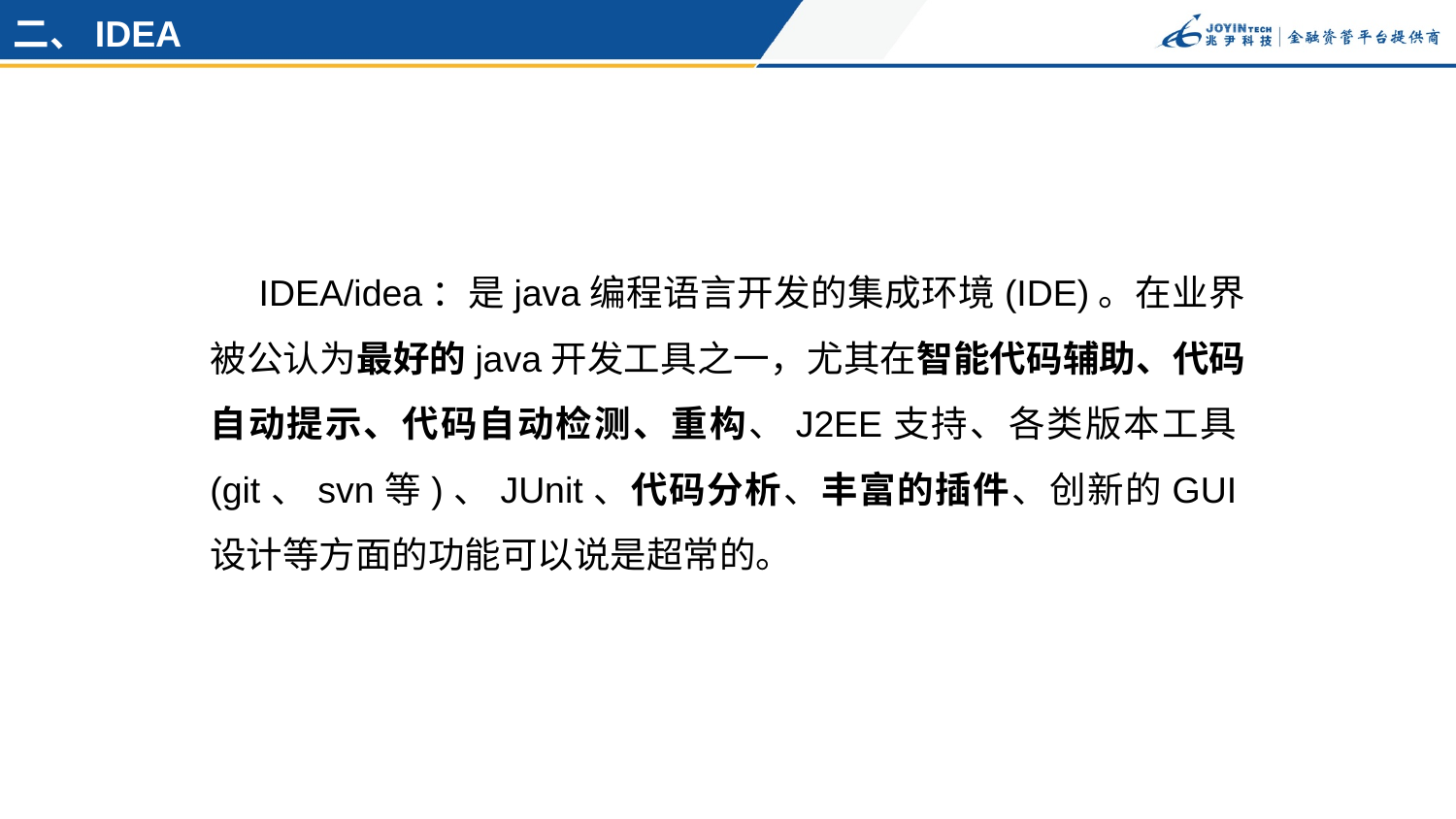

二、IDEA

IDEA/idea：是java编程语言开发的集成环境(IDE)。在业界被公认为最好的java开发工具之一，尤其在智能代码辅助、代码自动提示、代码自动检测、重构、J2EE支持、各类版本工具(git、svn等)、JUnit、代码分析、丰富的插件、创新的GUI设计等方面的功能可以说是超常的。